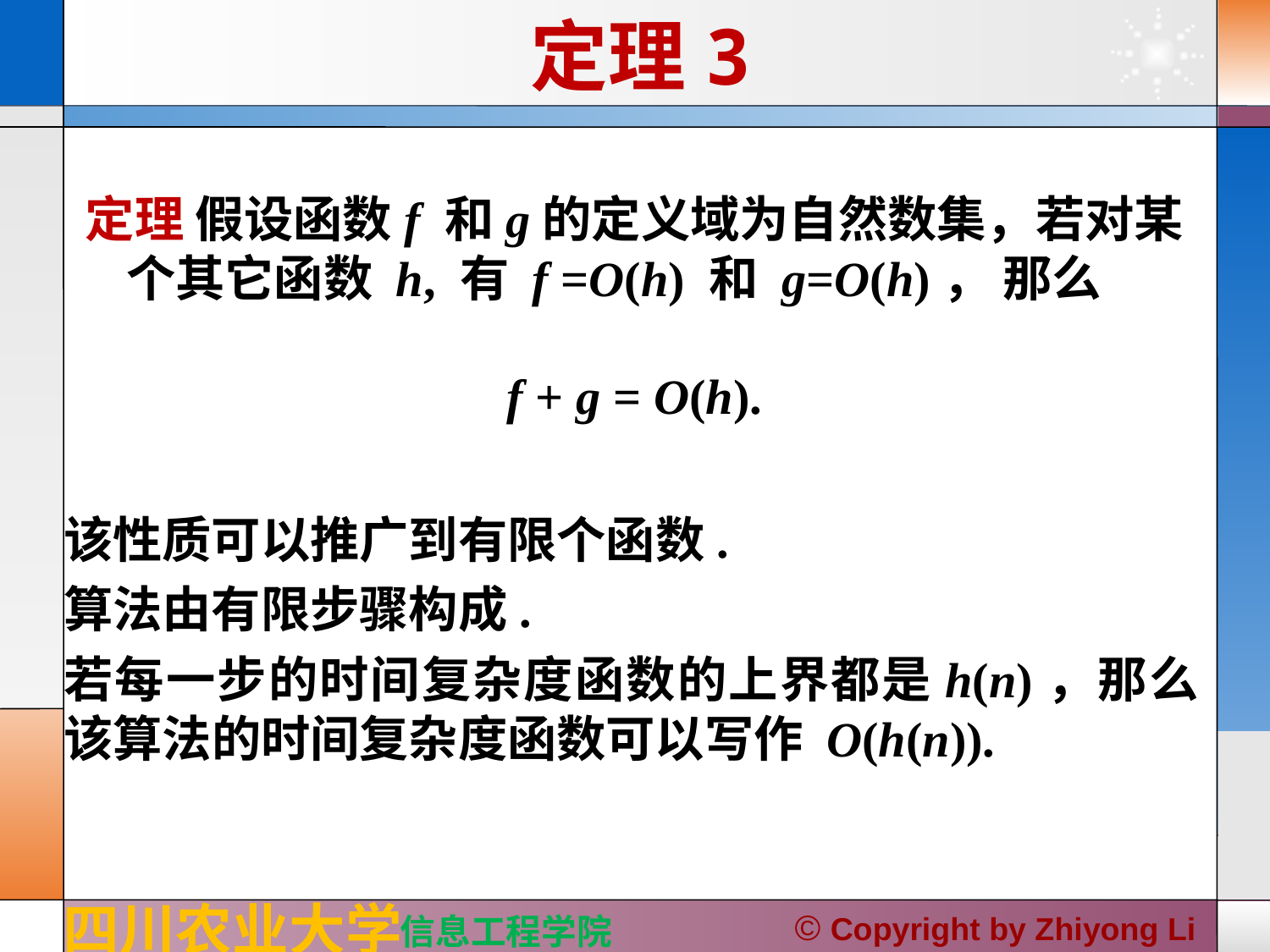

定理3
# 定理 假设函数f 和g的定义域为自然数集，若对某个其它函数 h, 有 f =O(h) 和 g=O(h)， 那么 f + g = O(h).

该性质可以推广到有限个函数.
算法由有限步骤构成.
若每一步的时间复杂度函数的上界都是h(n)，那么该算法的时间复杂度函数可以写作 O(h(n)).